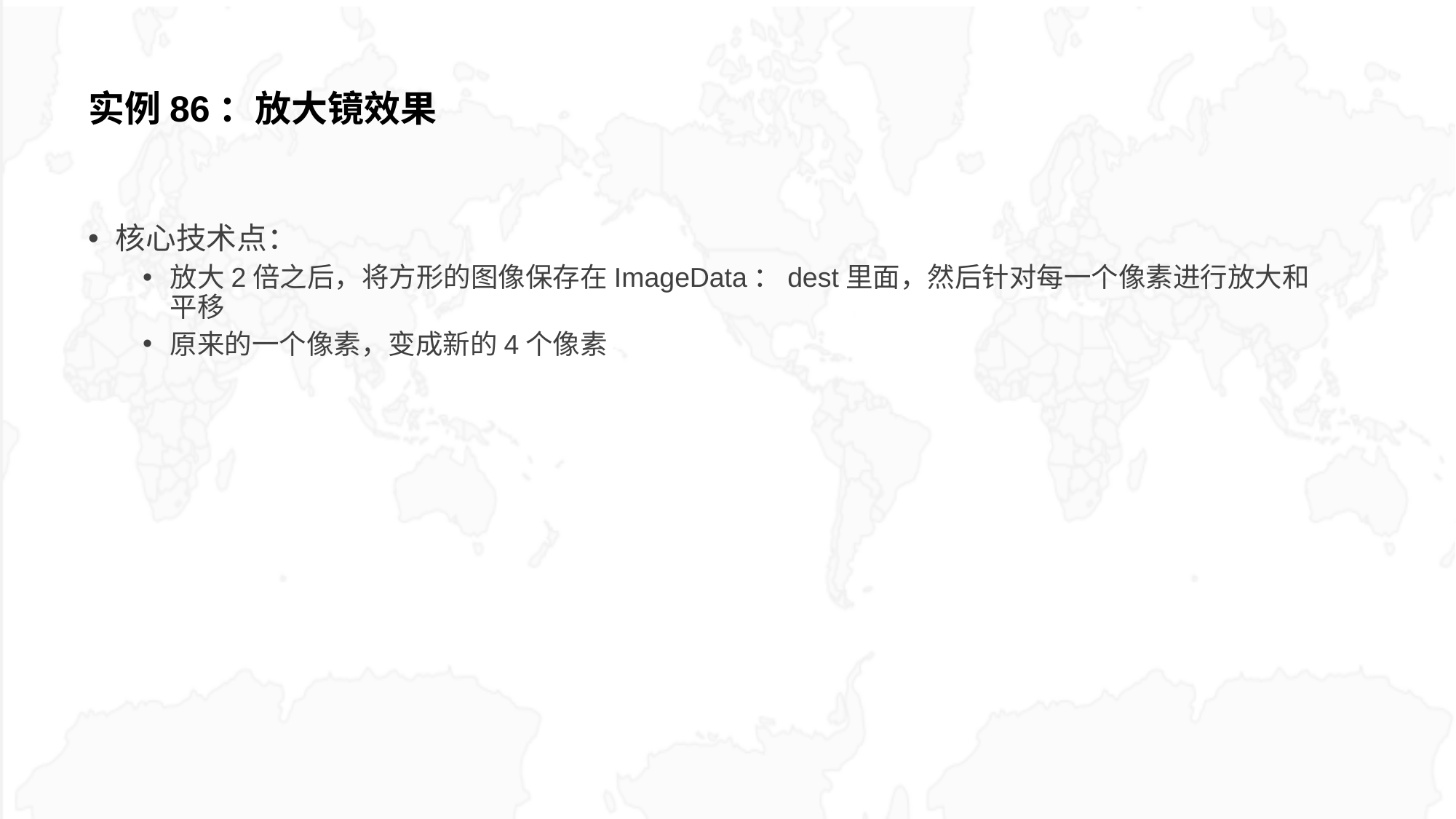

# 实例86：放大镜效果
核心技术点：
放大2倍之后，将方形的图像保存在ImageData：dest里面，然后针对每一个像素进行放大和平移
原来的一个像素，变成新的4个像素